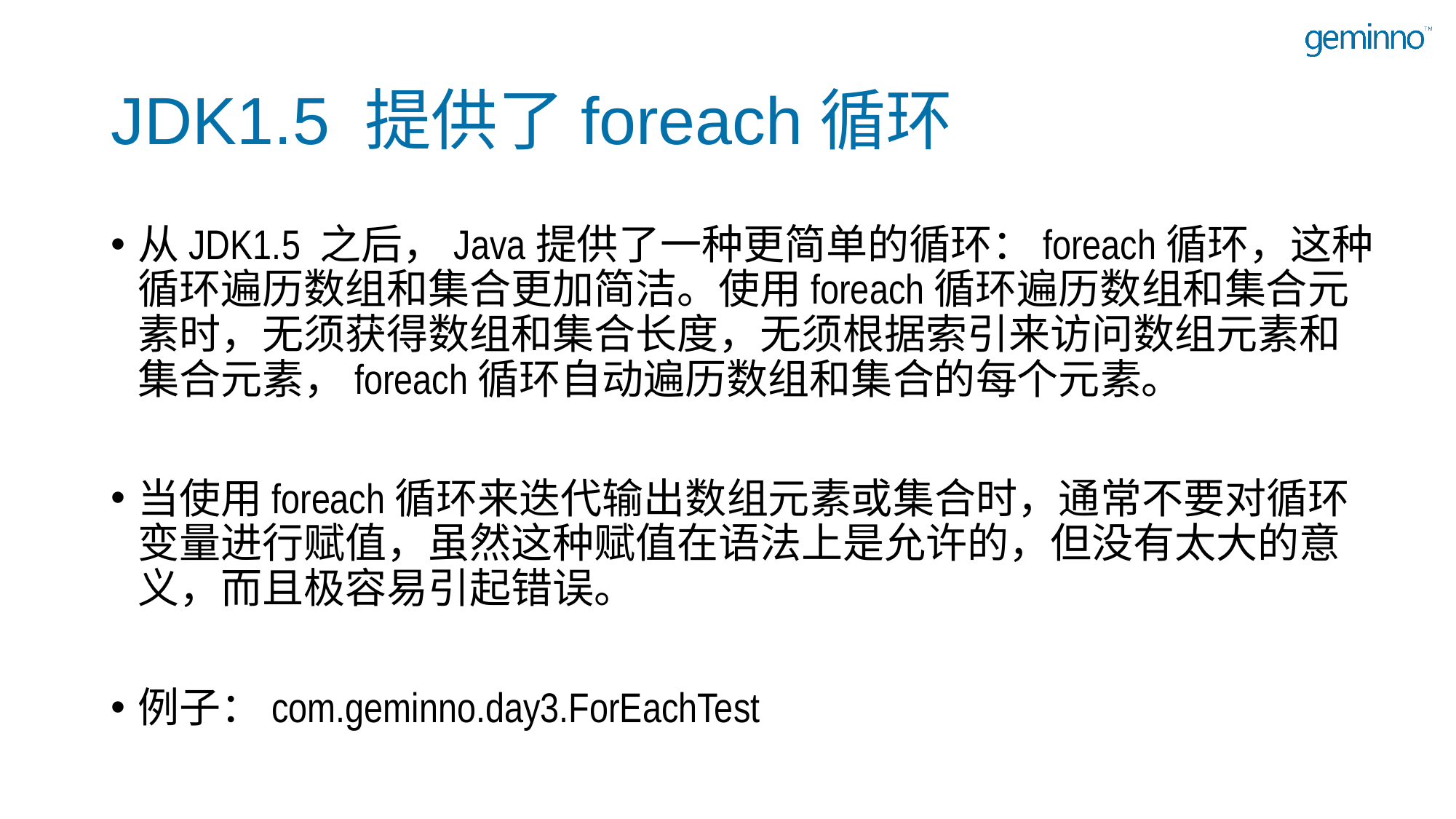

# JDK1.5 提供了foreach循环
从JDK1.5 之后，Java提供了一种更简单的循环：foreach循环，这种循环遍历数组和集合更加简洁。使用foreach循环遍历数组和集合元素时，无须获得数组和集合长度，无须根据索引来访问数组元素和集合元素，foreach循环自动遍历数组和集合的每个元素。

当使用foreach循环来迭代输出数组元素或集合时，通常不要对循环变量进行赋值，虽然这种赋值在语法上是允许的，但没有太大的意义，而且极容易引起错误。

例子：com.geminno.day3.ForEachTest